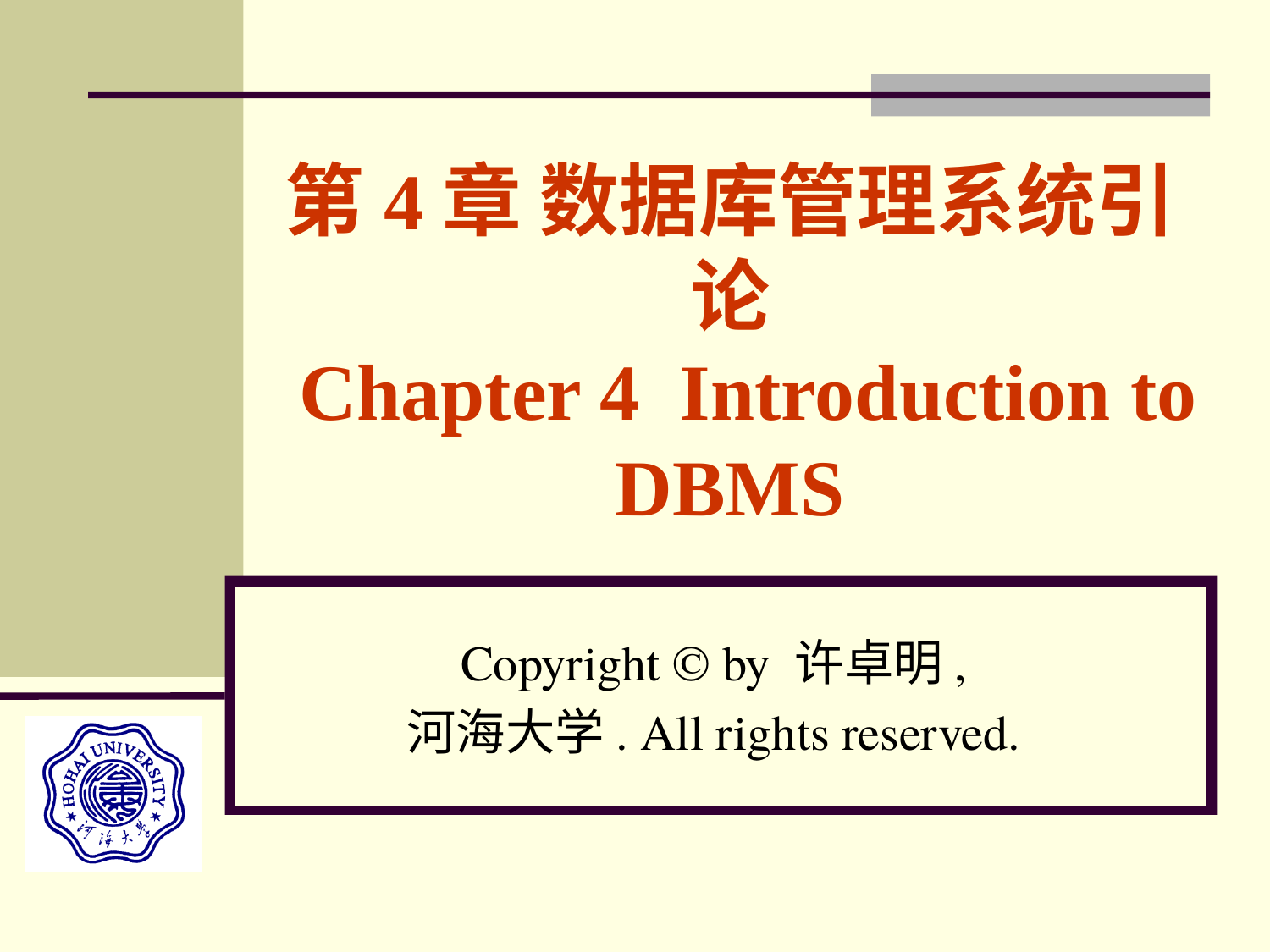

# 第4章 数据库管理系统引论 Chapter 4  Introduction to DBMS
Copyright © by 许卓明,
河海大学. All rights reserved.